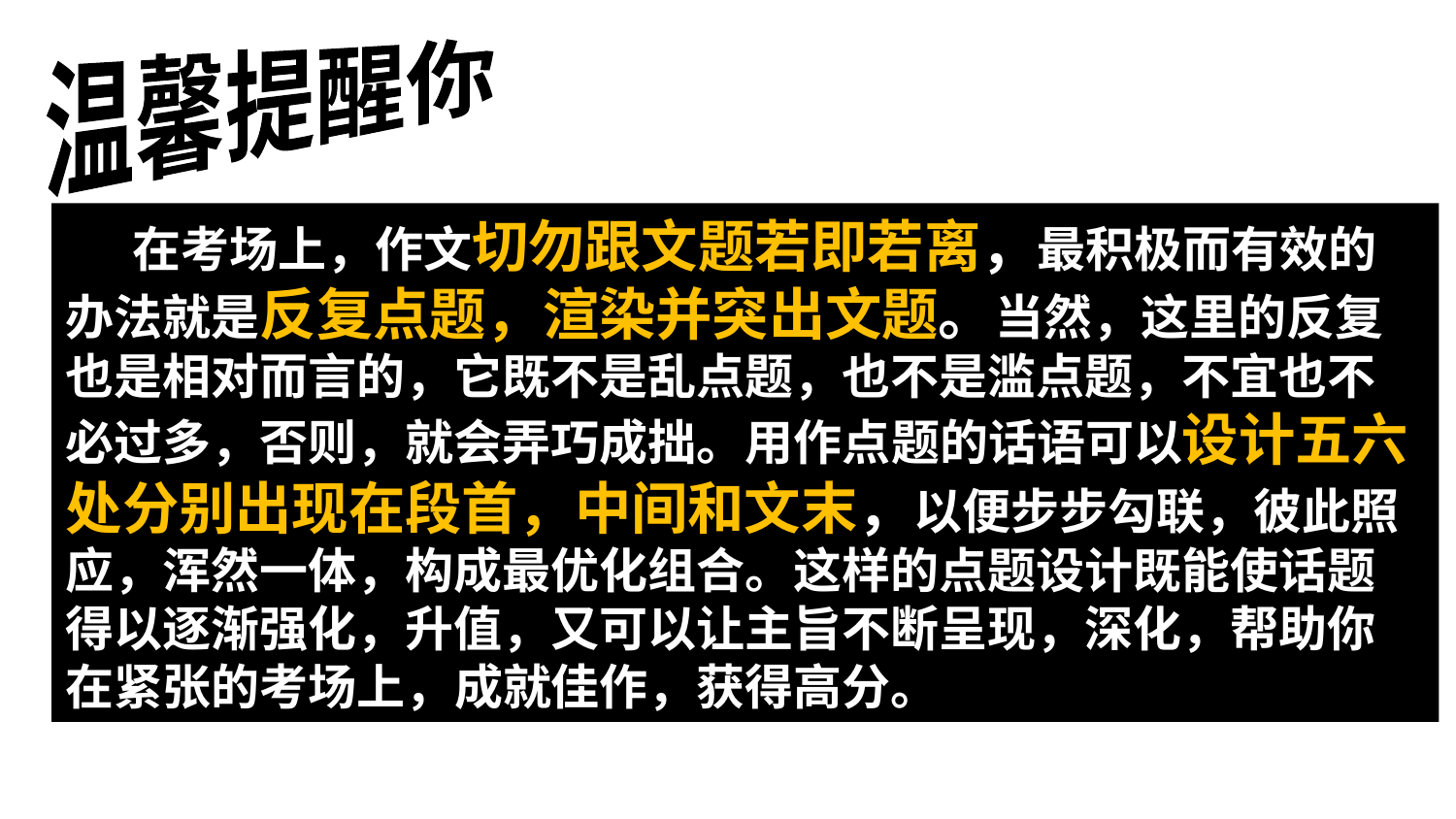

温馨提醒你
     在考场上，作文切勿跟文题若即若离，最积极而有效的办法就是反复点题，渲染并突出文题。当然，这里的反复也是相对而言的，它既不是乱点题，也不是滥点题，不宜也不必过多，否则，就会弄巧成拙。用作点题的话语可以设计五六处分别出现在段首，中间和文末，以便步步勾联，彼此照应，浑然一体，构成最优化组合。这样的点题设计既能使话题得以逐渐强化，升值，又可以让主旨不断呈现，深化，帮助你在紧张的考场上，成就佳作，获得高分。